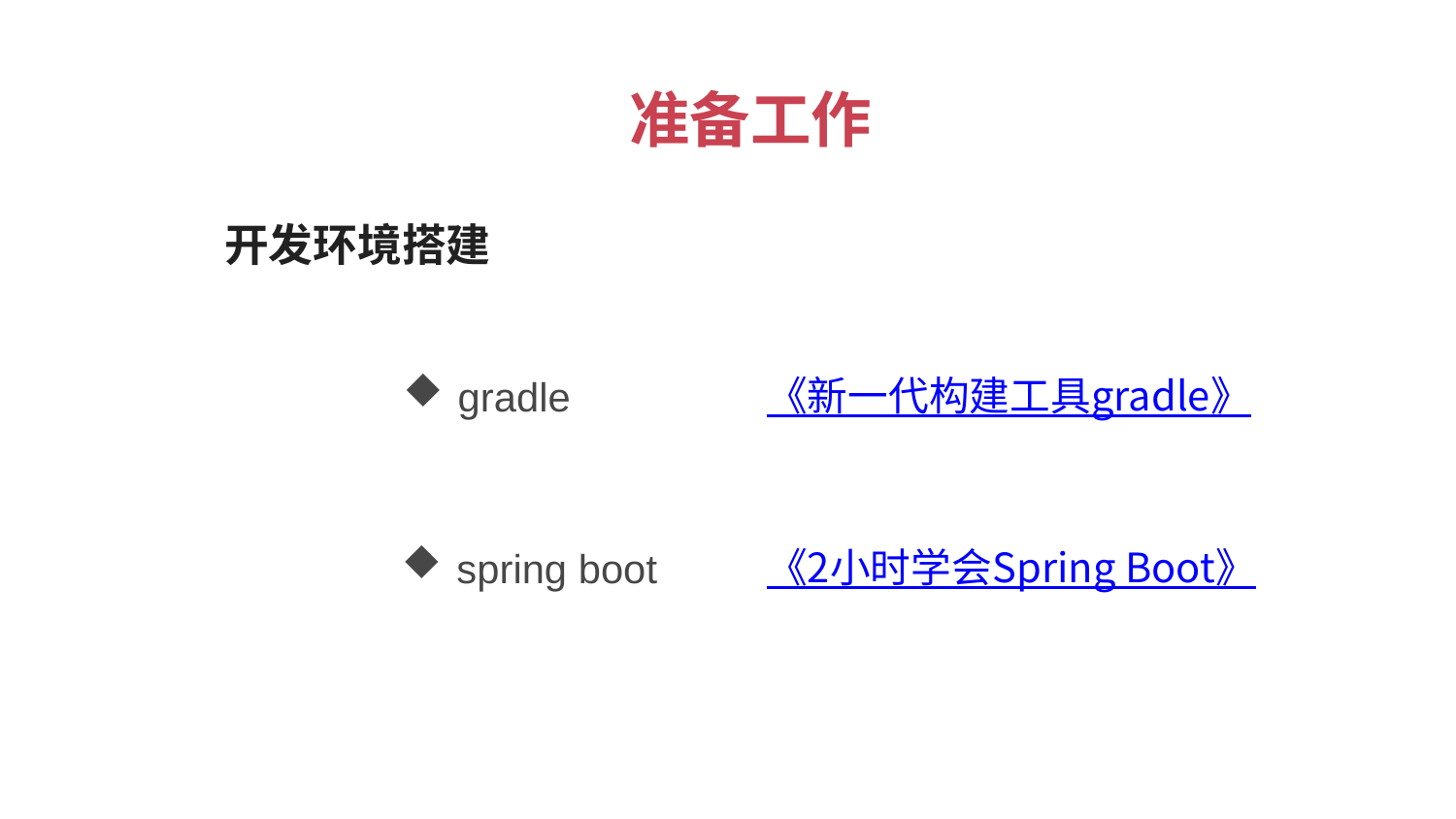

准备工作
 开发环境搭建
gradle
《新一代构建工具gradle》
《2小时学会Spring Boot》
spring boot